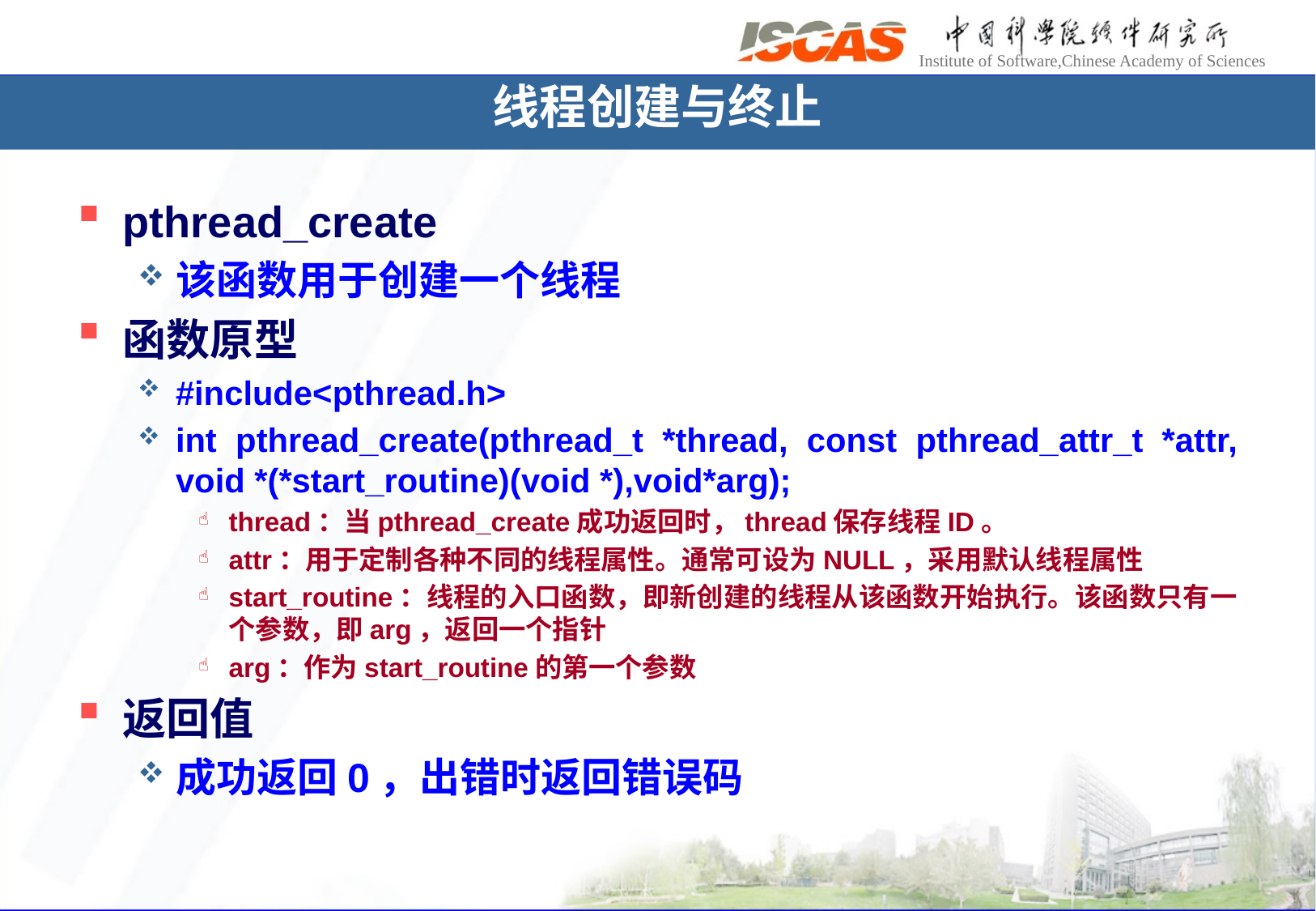

# 线程创建与终止
pthread_create
该函数用于创建一个线程
函数原型
#include<pthread.h>
int pthread_create(pthread_t *thread, const pthread_attr_t *attr, void *(*start_routine)(void *),void*arg);
thread：当pthread_create成功返回时，thread保存线程ID。
attr：用于定制各种不同的线程属性。通常可设为NULL，采用默认线程属性
start_routine：线程的入口函数，即新创建的线程从该函数开始执行。该函数只有一个参数，即arg，返回一个指针
arg：作为start_routine的第一个参数
返回值
成功返回0，出错时返回错误码